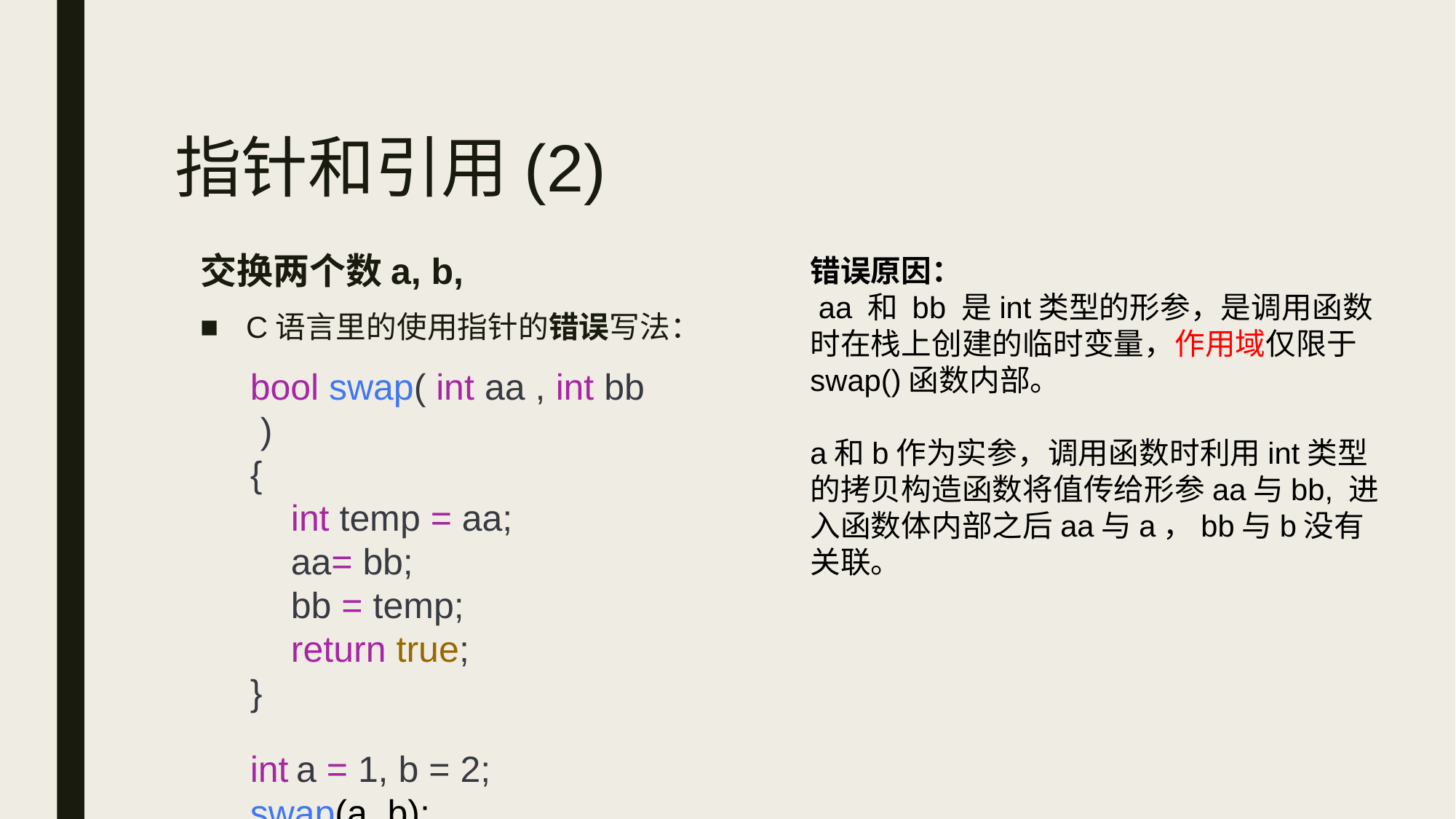

指针和引用(2)
交换两个数a, b,
C语言里的使用指针的错误写法：

错误原因：
 aa 和 bb 是int类型的形参，是调用函数时在栈上创建的临时变量，作用域仅限于swap()函数内部。

a和b作为实参，调用函数时利用int类型的拷贝构造函数将值传给形参aa与bb, 进入函数体内部之后aa与a，bb与b没有关联。
bool swap( int aa , int bb )
{
    int temp = aa;
    aa= bb;
    bb = temp;
    return true;
}

int a = 1, b = 2;
swap(a, b);